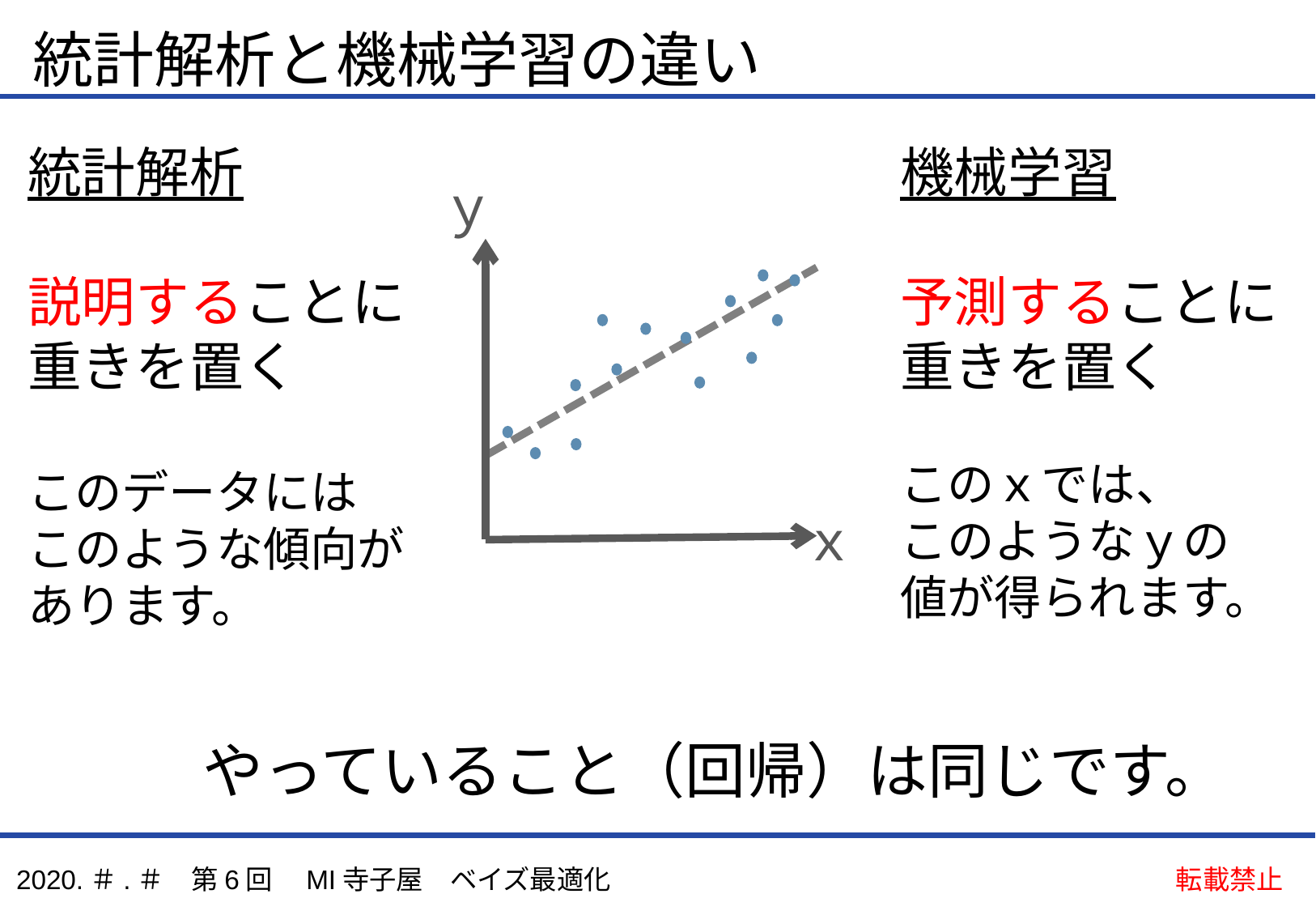

統計解析と機械学習の違い
統計解析

説明することに
重きを置く

このデータには
このような傾向が
あります。

機械学習

予測することに
重きを置く

このｘでは、
このようなｙの
値が得られます。

ｙ

ｘ
やっていること（回帰）は同じです。